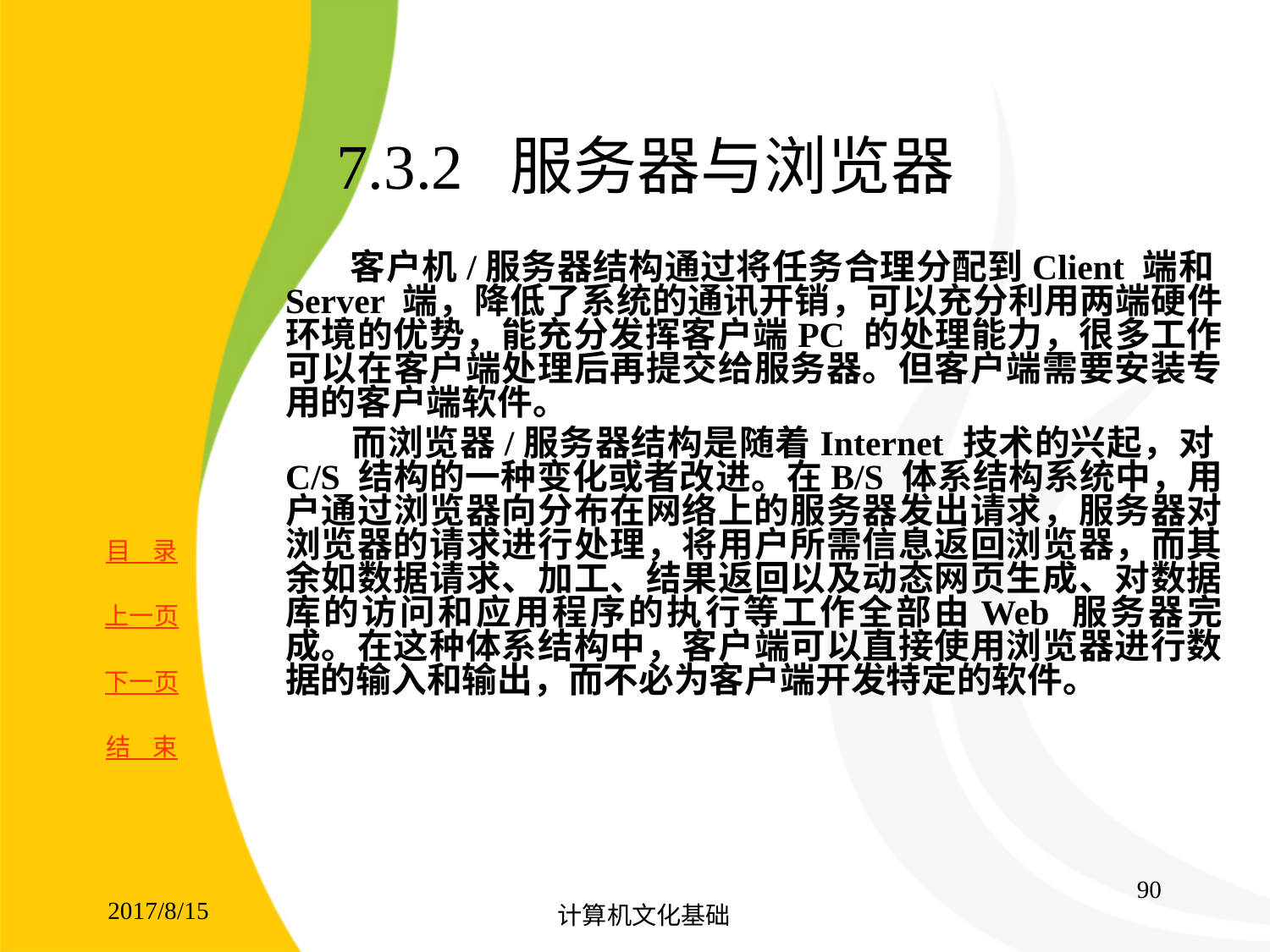

# 7.3.2  服务器与浏览器
	        客户机/服务器结构通过将任务合理分配到Client 端和Server 端，降低了系统的通讯开销，可以充分利用两端硬件环境的优势，能充分发挥客户端PC 的处理能力，很多工作可以在客户端处理后再提交给服务器。但客户端需要安装专用的客户端软件。
            而浏览器/服务器结构是随着Internet 技术的兴起，对C/S 结构的一种变化或者改进。在B/S 体系结构系统中，用户通过浏览器向分布在网络上的服务器发出请求，服务器对浏览器的请求进行处理，将用户所需信息返回浏览器，而其余如数据请求、加工、结果返回以及动态网页生成、对数据库的访问和应用程序的执行等工作全部由Web 服务器完成。在这种体系结构中，客户端可以直接使用浏览器进行数据的输入和输出，而不必为客户端开发特定的软件。
90
2017/8/15